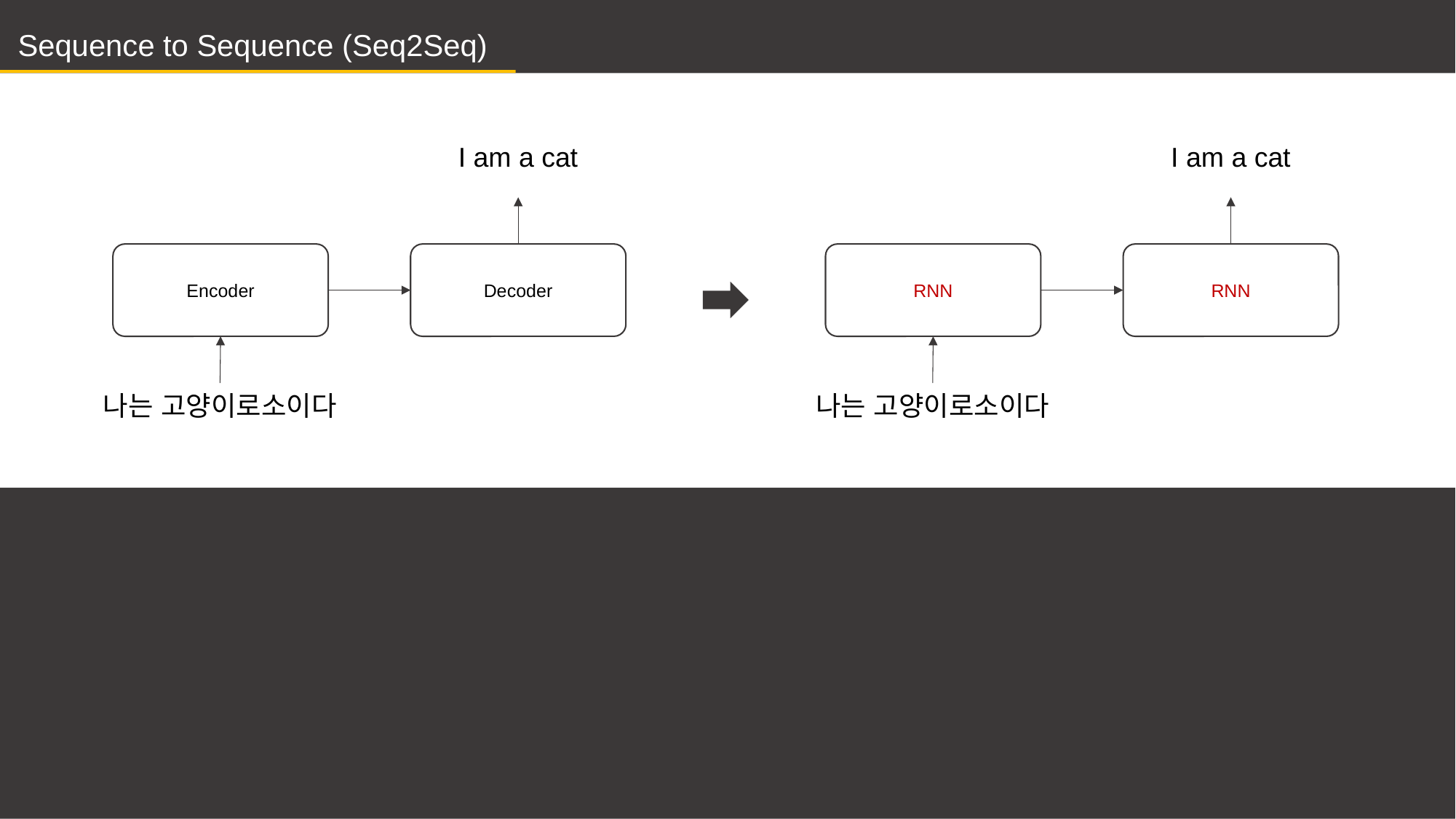

Sequence to Sequence (Seq2Seq)
I am a cat
Encoder
Decoder
나는 고양이로소이다
I am a cat
RNN
RNN
나는 고양이로소이다